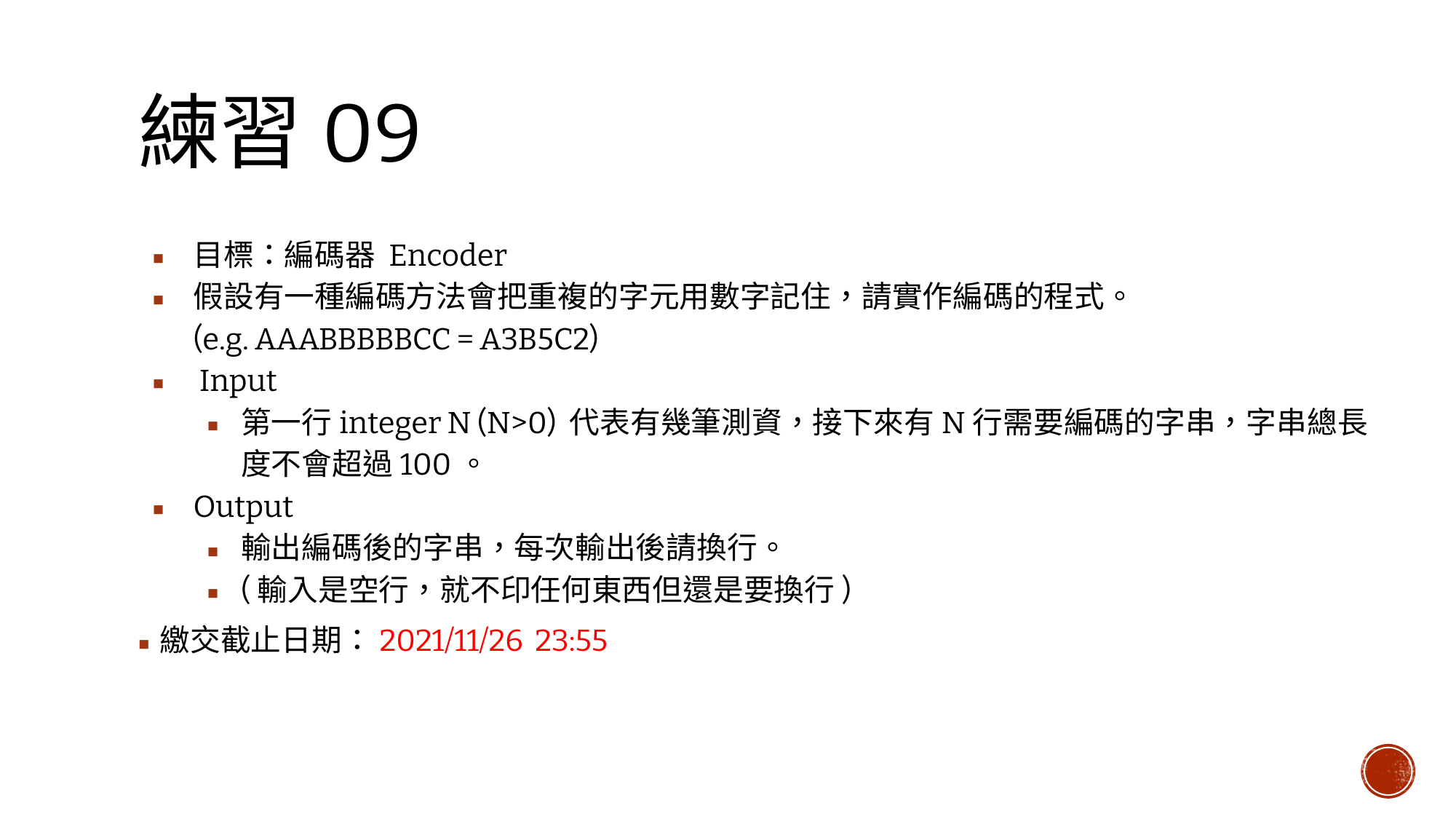

# 練習09
目標：編碼器 Encoder
假設有一種編碼方法會把重複的字元用數字記住，請實作編碼的程式。
(e.g. AAABBBBBCC = A3B5C2)
 Input
第一行integer N (N>0) 代表有幾筆測資，接下來有N行需要編碼的字串，字串總長度不會超過100。
Output
輸出編碼後的字串，每次輸出後請換行。
(輸入是空行，就不印任何東西但還是要換行)
繳交截止日期：2021/11/26  23:55